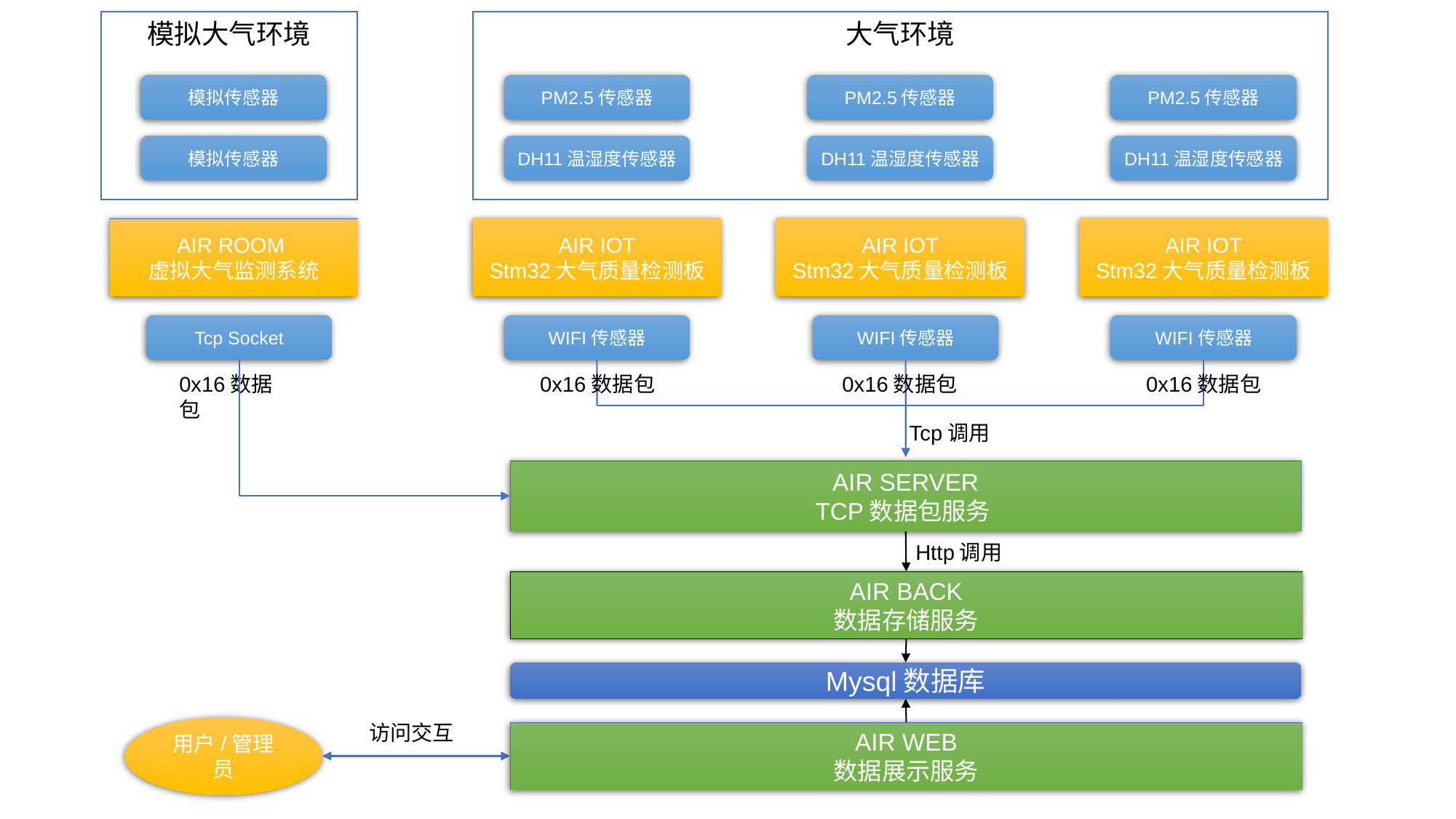

大气
大气环境
模拟大气环境
模拟传感器
PM2.5传感器
PM2.5传感器
PM2.5传感器
模拟传感器
DH11温湿度传感器
DH11温湿度传感器
DH11温湿度传感器
AIR ROOM
虚拟大气监测系统
AIR IOT
Stm32大气质量检测板
AIR IOT
Stm32大气质量检测板
AIR IOT
Stm32大气质量检测板
WIFI传感器
Tcp Socket
WIFI传感器
WIFI传感器
0x16数据包
0x16数据包
0x16数据包
0x16数据包
Tcp调用
AIR SERVER
TCP数据包服务
Http调用
AIR BACK
数据存储服务
Mysql数据库
访问交互
用户/管理员
AIR WEB
数据展示服务